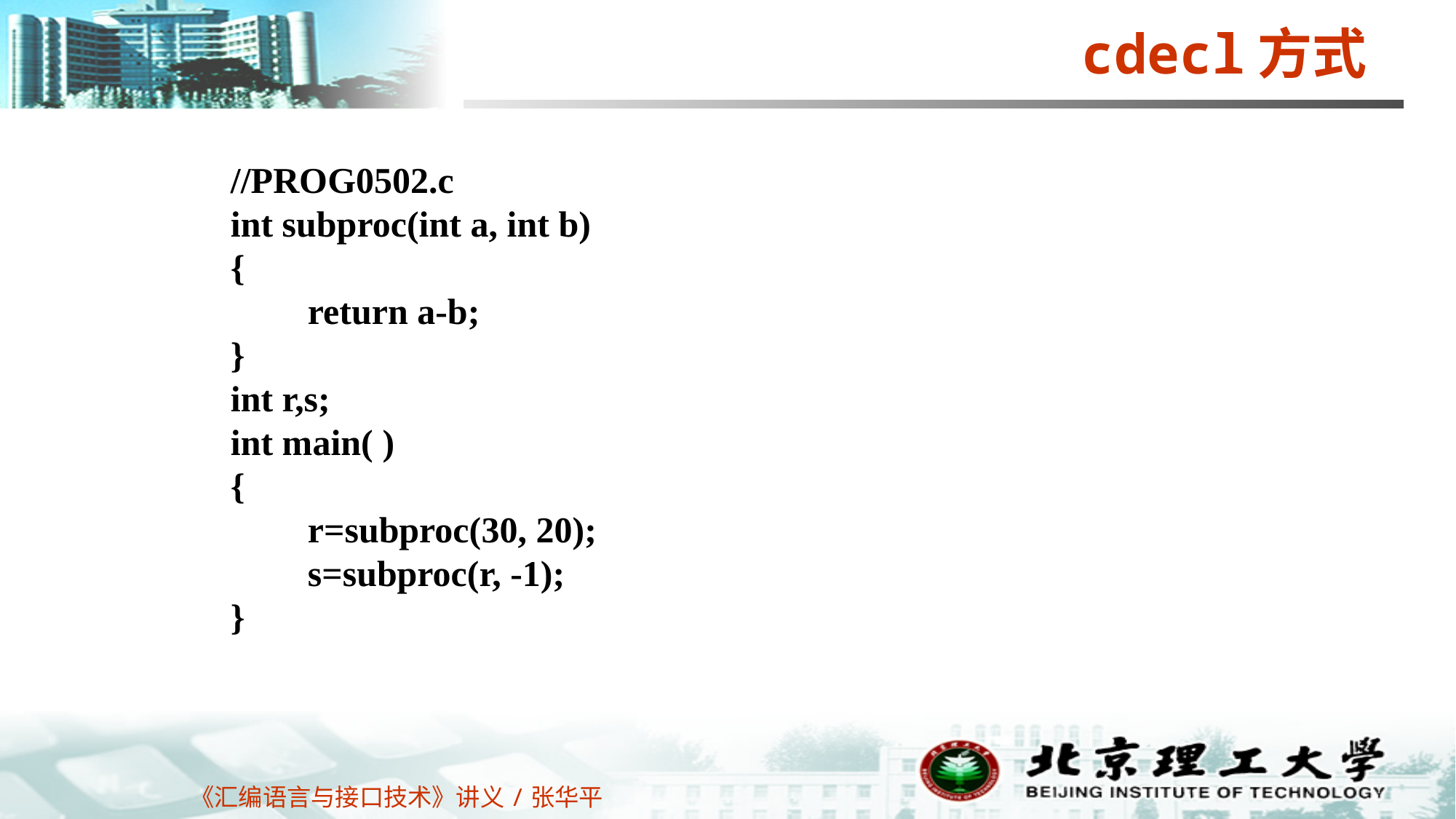

cdecl方式
//PROG0502.c
int subproc(int a, int b)
{
	return a-b;
}
int r,s;
int main( )
{
	r=subproc(30, 20);
	s=subproc(r, -1);
}